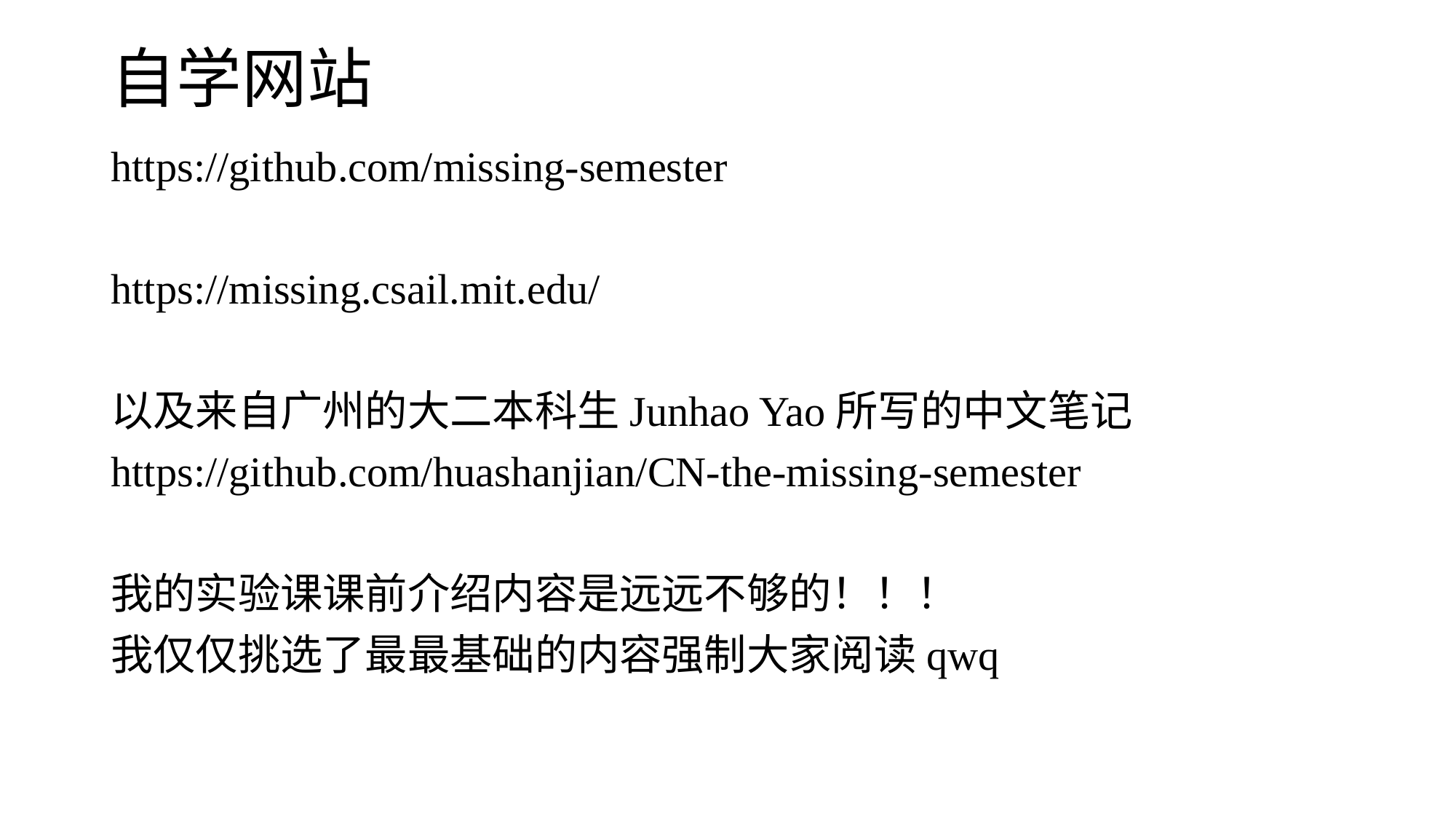

# 自学网站
https://github.com/missing-semester

https://missing.csail.mit.edu/

以及来自广州的大二本科生Junhao Yao所写的中文笔记
https://github.com/huashanjian/CN-the-missing-semester

我的实验课课前介绍内容是远远不够的！！！
我仅仅挑选了最最基础的内容强制大家阅读qwq